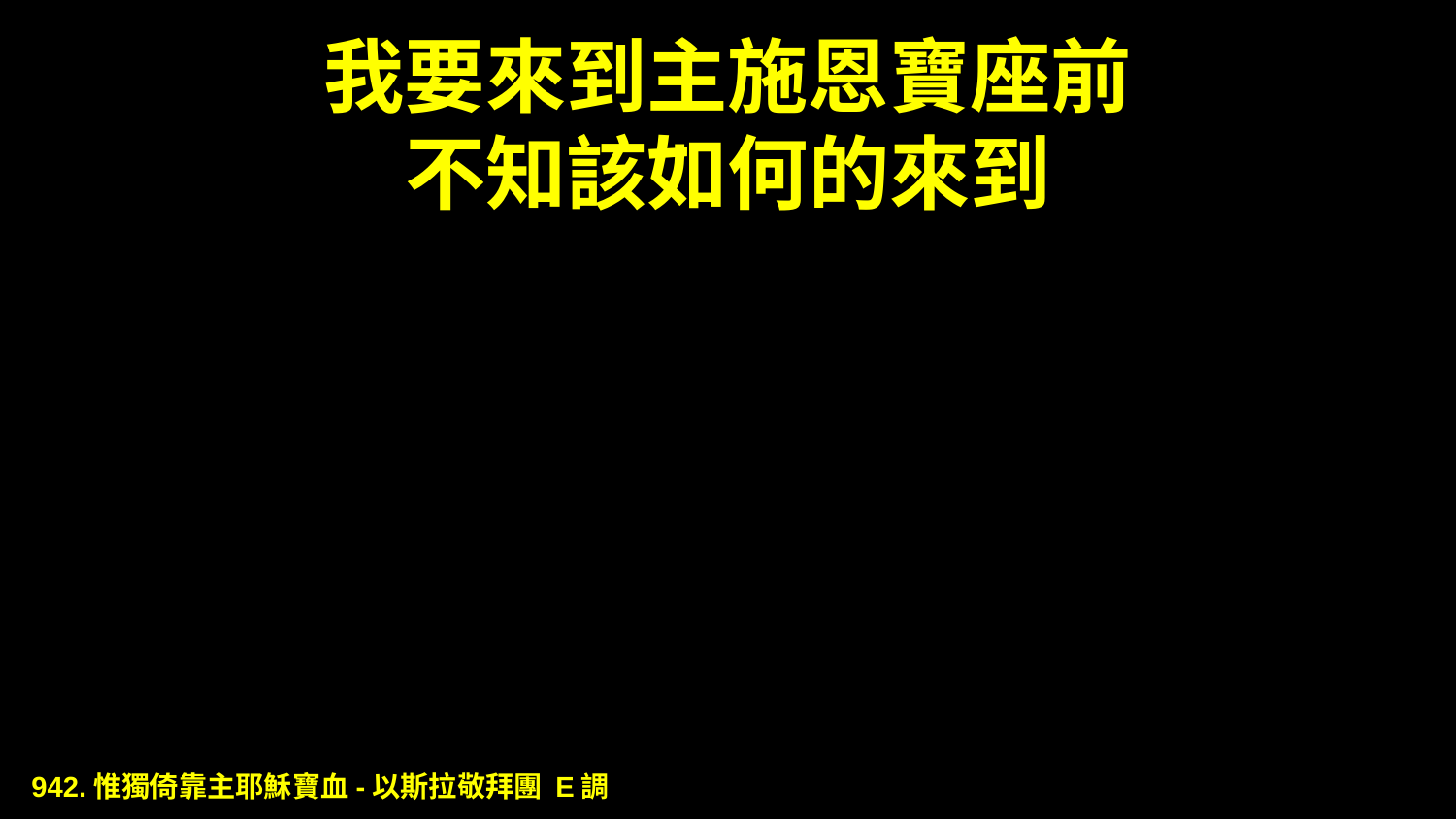

# 我要來到主施恩寶座前 不知該如何的來到
942.惟獨倚靠主耶穌寶血-以斯拉敬拜團 E調